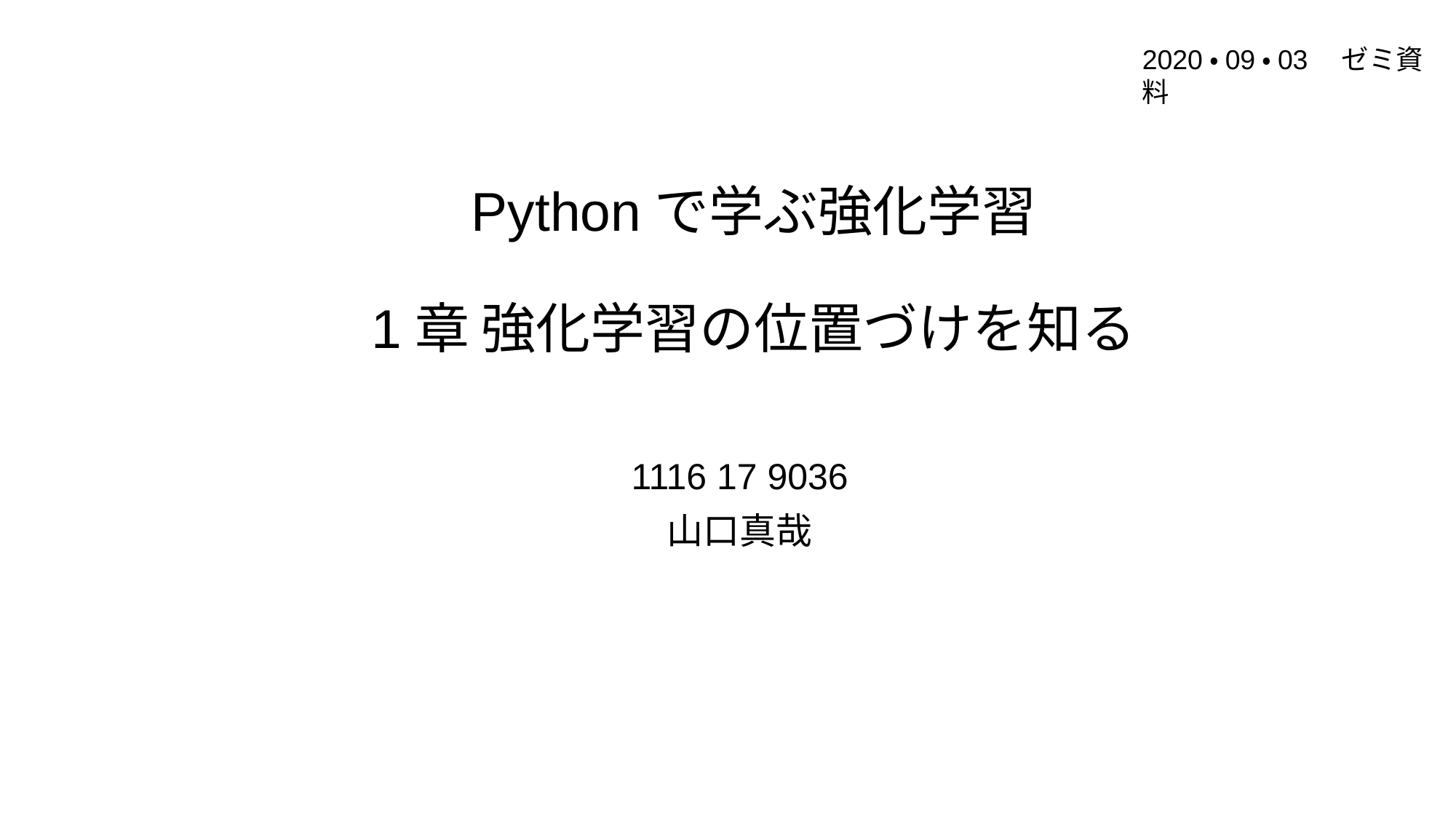

2020・09・03　ゼミ資料
# Pythonで学ぶ強化学習 1章 強化学習の位置づけを知る
1116 17 9036
山口真哉